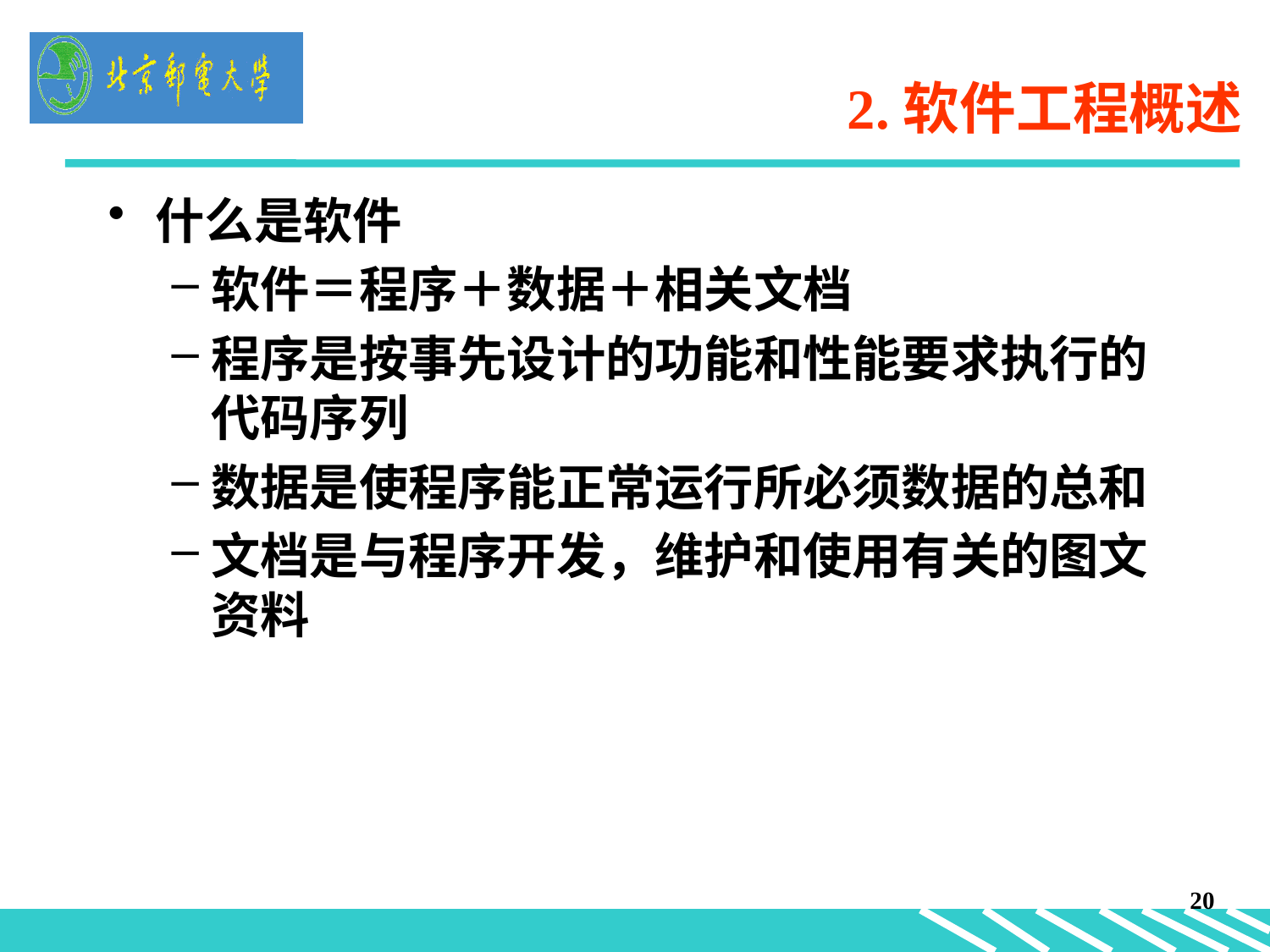

# 2.软件工程概述
什么是软件
软件＝程序＋数据＋相关文档
程序是按事先设计的功能和性能要求执行的代码序列
数据是使程序能正常运行所必须数据的总和
文档是与程序开发，维护和使用有关的图文资料

20